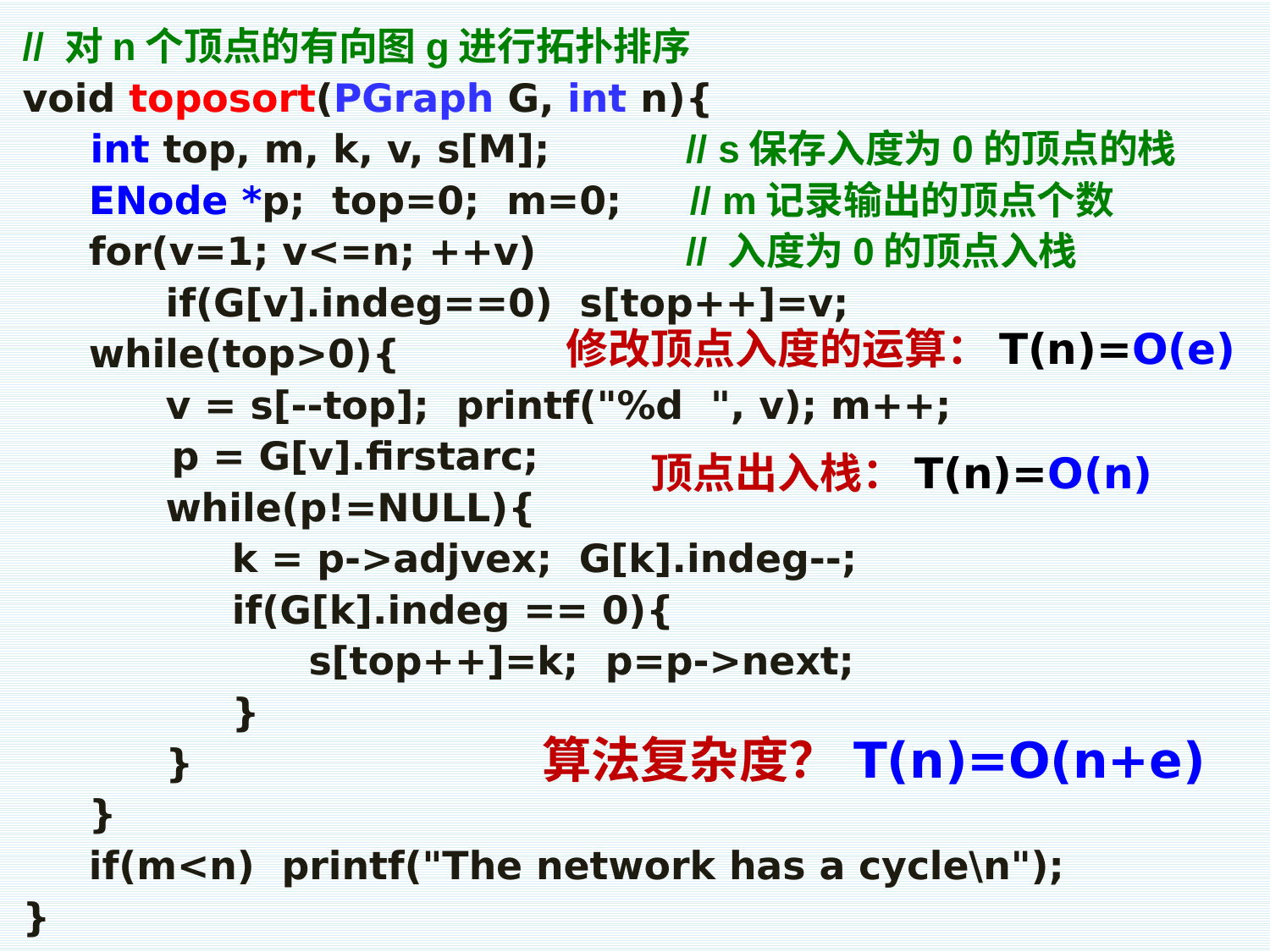

// 对n个顶点的有向图g进行拓扑排序
void toposort(PGraph G, int n){
     int top, m, k, v, s[M];          // s保存入度为0的顶点的栈
      ENode *p;  top=0;  m=0;     // m记录输出的顶点个数
      for(v=1; v<=n; ++v)           // 入度为0的顶点入栈
             if(G[v].indeg==0)  s[top++]=v;
      while(top>0){
             v = s[--top];  printf("%d  ", v); m++;
           p = G[v].firstarc;
             while(p!=NULL){
                   k = p->adjvex;  G[k].indeg--;
                   if(G[k].indeg == 0){
                          s[top++]=k;  p=p->next;
                   }
             }
      }
      if(m<n)  printf("The network has a cycle\n");
}
修改顶点入度的运算：T(n)=O(e)
顶点出入栈：T(n)=O(n)
算法复杂度？
T(n)=O(n+e)